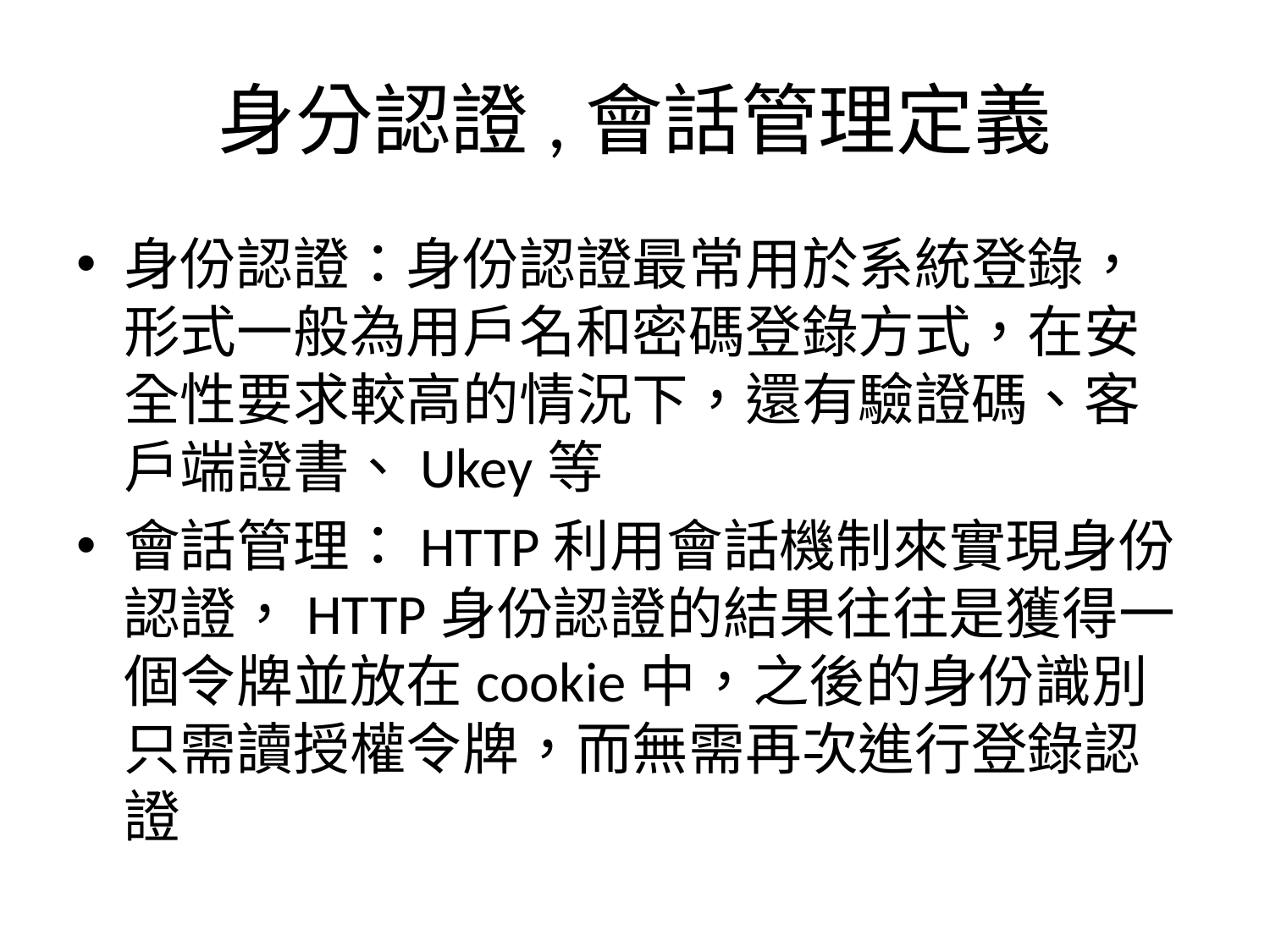

# 身分認證,會話管理定義
身份認證：身份認證最常用於系統登錄，形式一般為用戶名和密碼登錄方式，在安全性要求較高的情況下，還有驗證碼、客戶端證書、Ukey等
會話管理：HTTP利用會話機制來實現身份認證，HTTP身份認證的結果往往是獲得一個令牌並放在cookie中，之後的身份識別只需讀授權令牌，而無需再次進行登錄認證